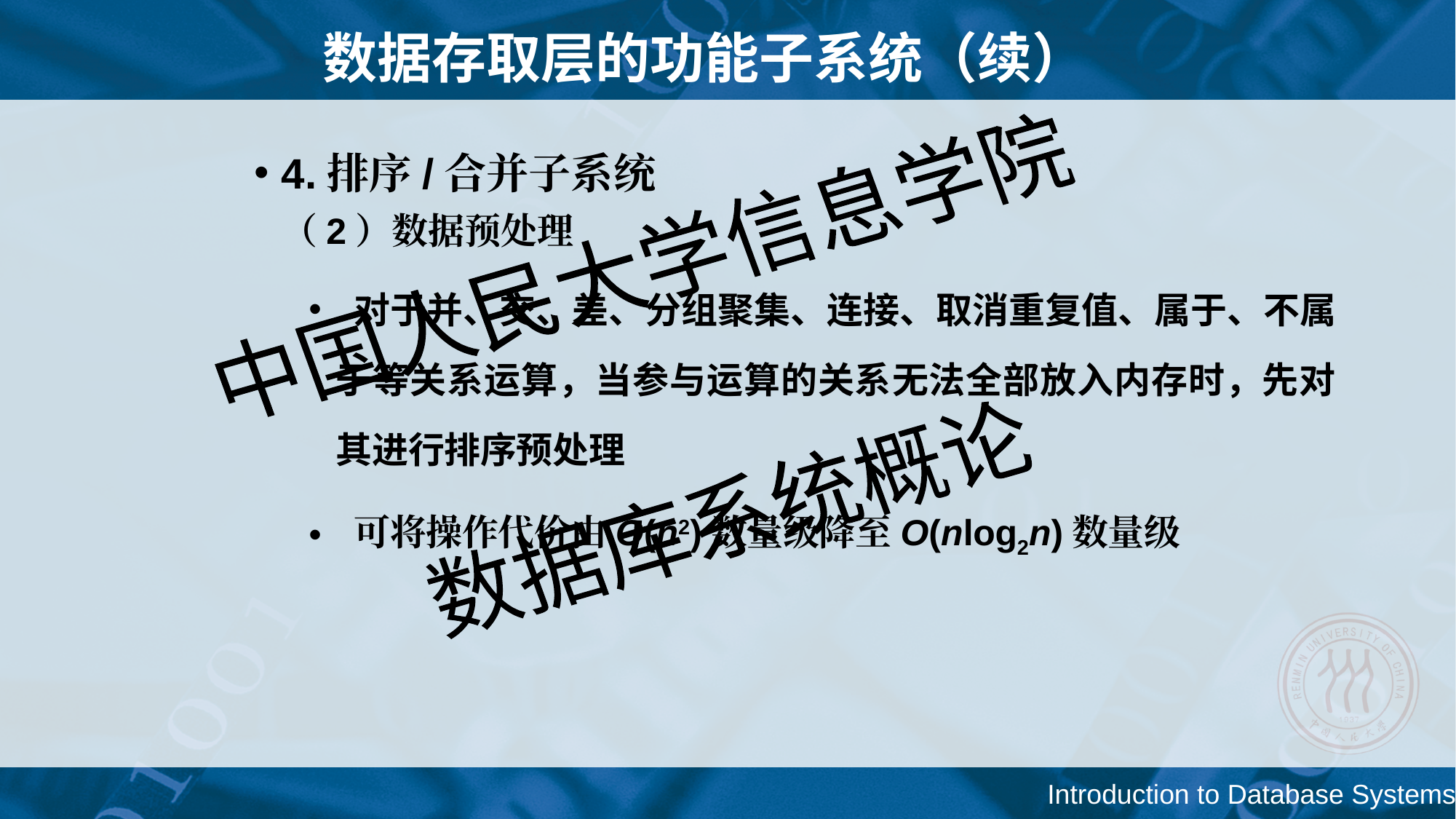

数据存取层的功能子系统（续）
4.排序/合并子系统
  （2）数据预处理
 对于并、交、差、分组聚集、连接、取消重复值、属于、不属于等关系运算，当参与运算的关系无法全部放入内存时，先对其进行排序预处理
 可将操作代价由O(n2)数量级降至O(nlog2n)数量级